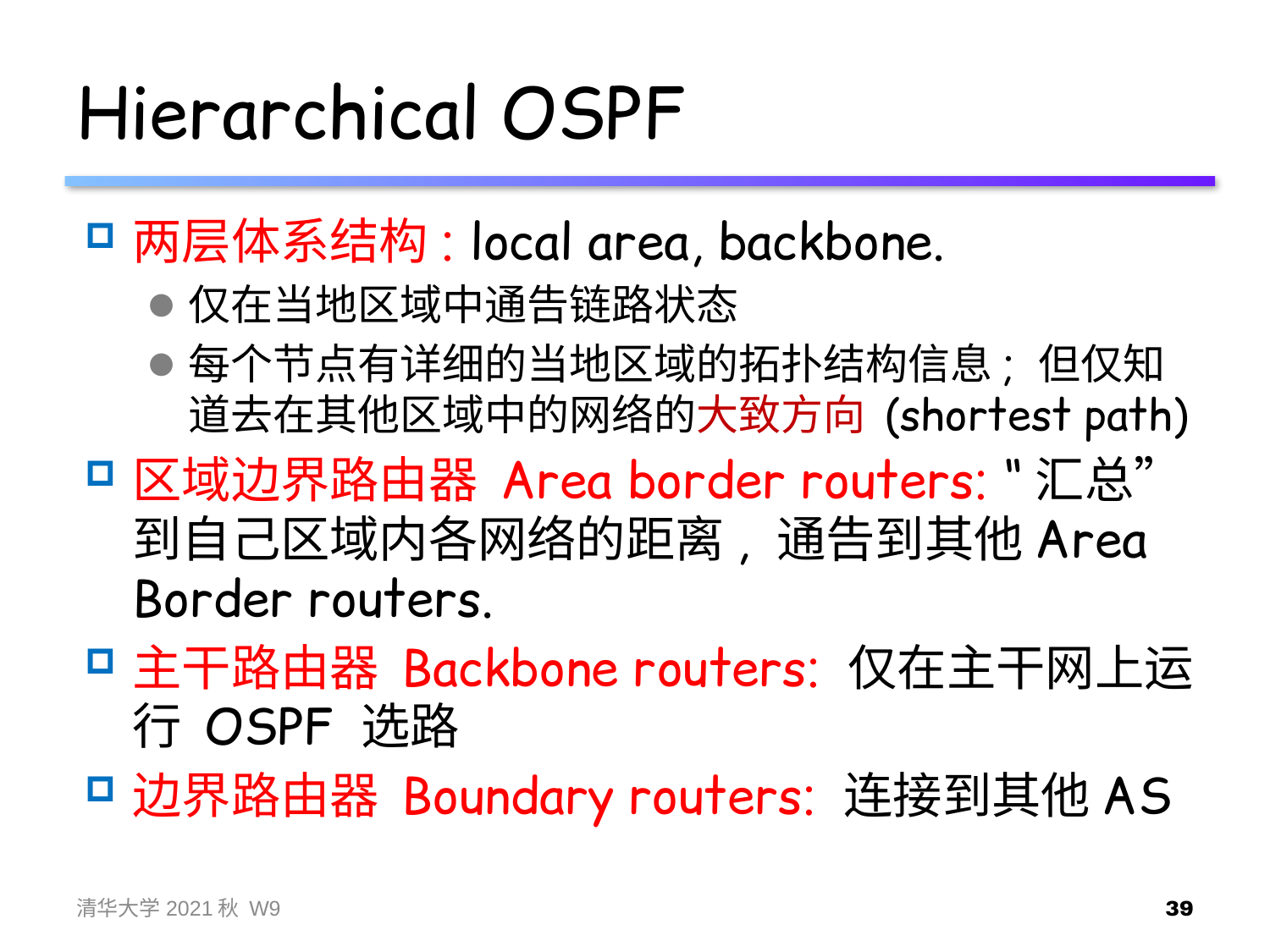

# Hierarchical OSPF
两层体系结构: local area, backbone.
仅在当地区域中通告链路状态
每个节点有详细的当地区域的拓扑结构信息; 但仅知道去在其他区域中的网络的大致方向 (shortest path)
区域边界路由器 Area border routers: “汇总” 到自己区域内各网络的距离, 通告到其他Area Border routers.
主干路由器 Backbone routers: 仅在主干网上运行 OSPF 选路
边界路由器 Boundary routers: 连接到其他AS

清华大学2021秋 W9
39